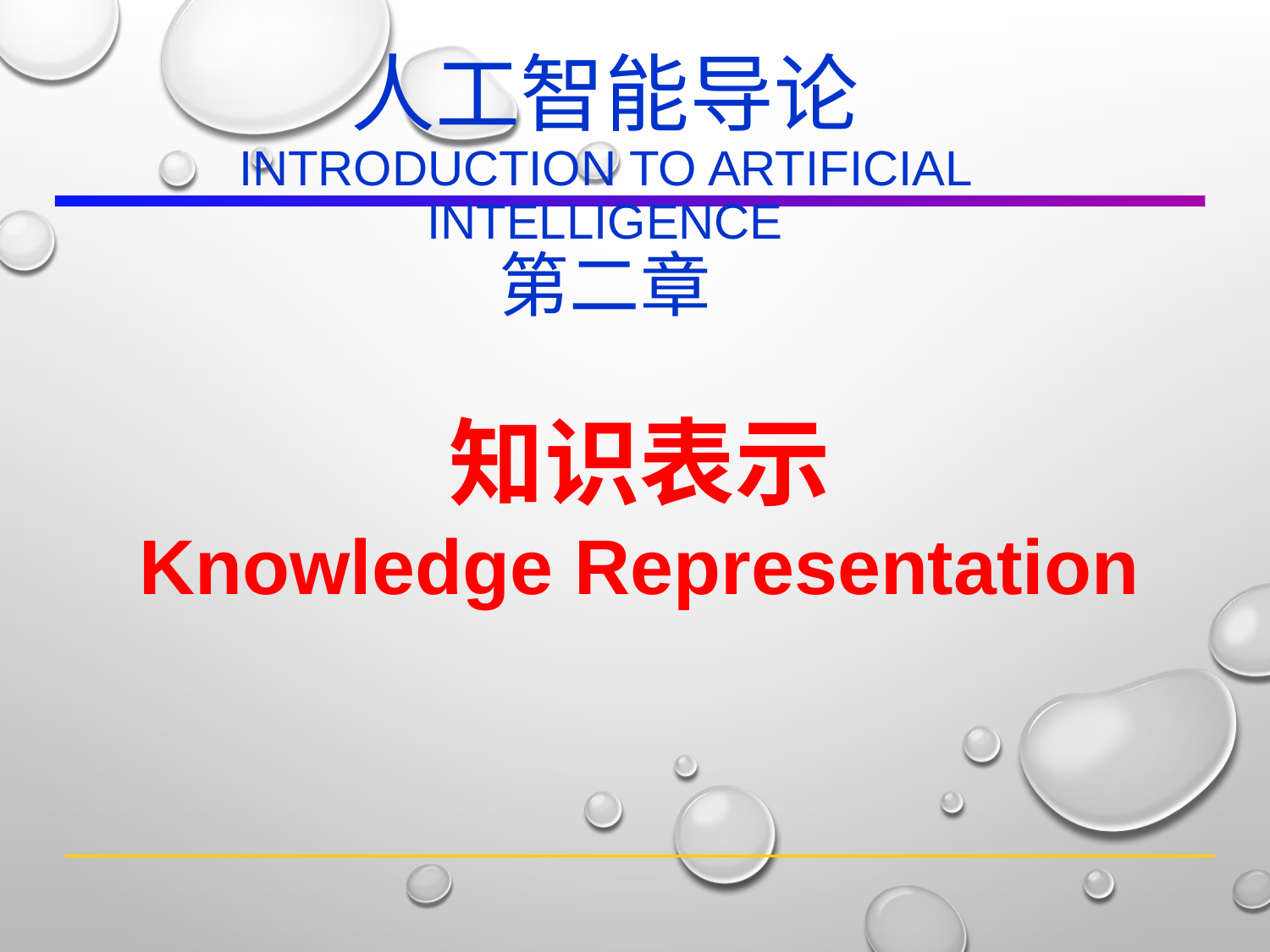

# 人工智能导论 Introduction to Artificial Intelligence 第二章
知识表示
Knowledge Representation